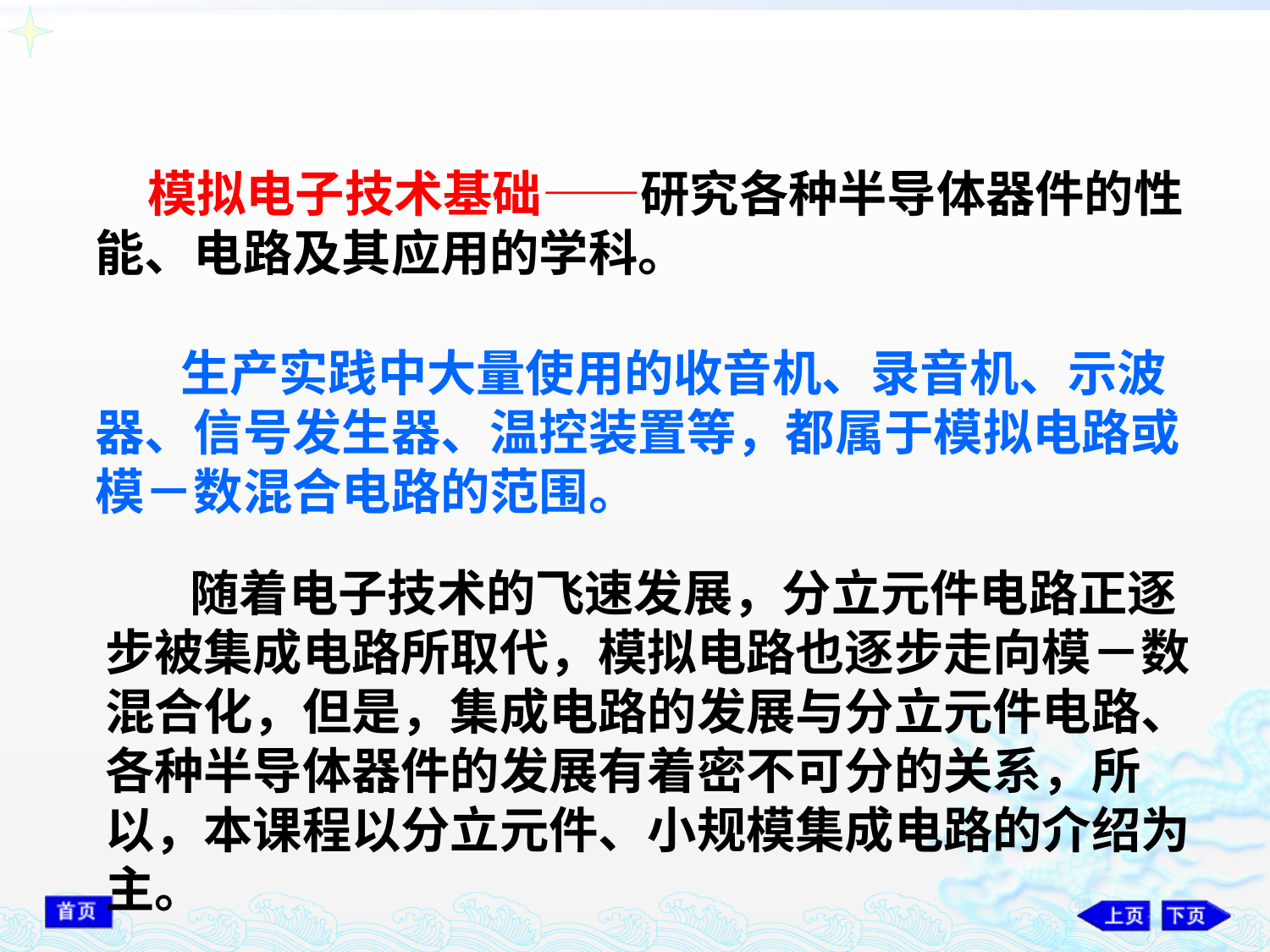

模拟电子技术基础——研究各种半导体器件的性能、电路及其应用的学科。
           生产实践中大量使用的收音机、录音机、示波器、信号发生器、温控装置等，都属于模拟电路或模－数混合电路的范围。
           随着电子技术的飞速发展，分立元件电路正逐步被集成电路所取代，模拟电路也逐步走向模－数混合化，但是，集成电路的发展与分立元件电路、各种半导体器件的发展有着密不可分的关系，所以，本课程以分立元件、小规模集成电路的介绍为主。